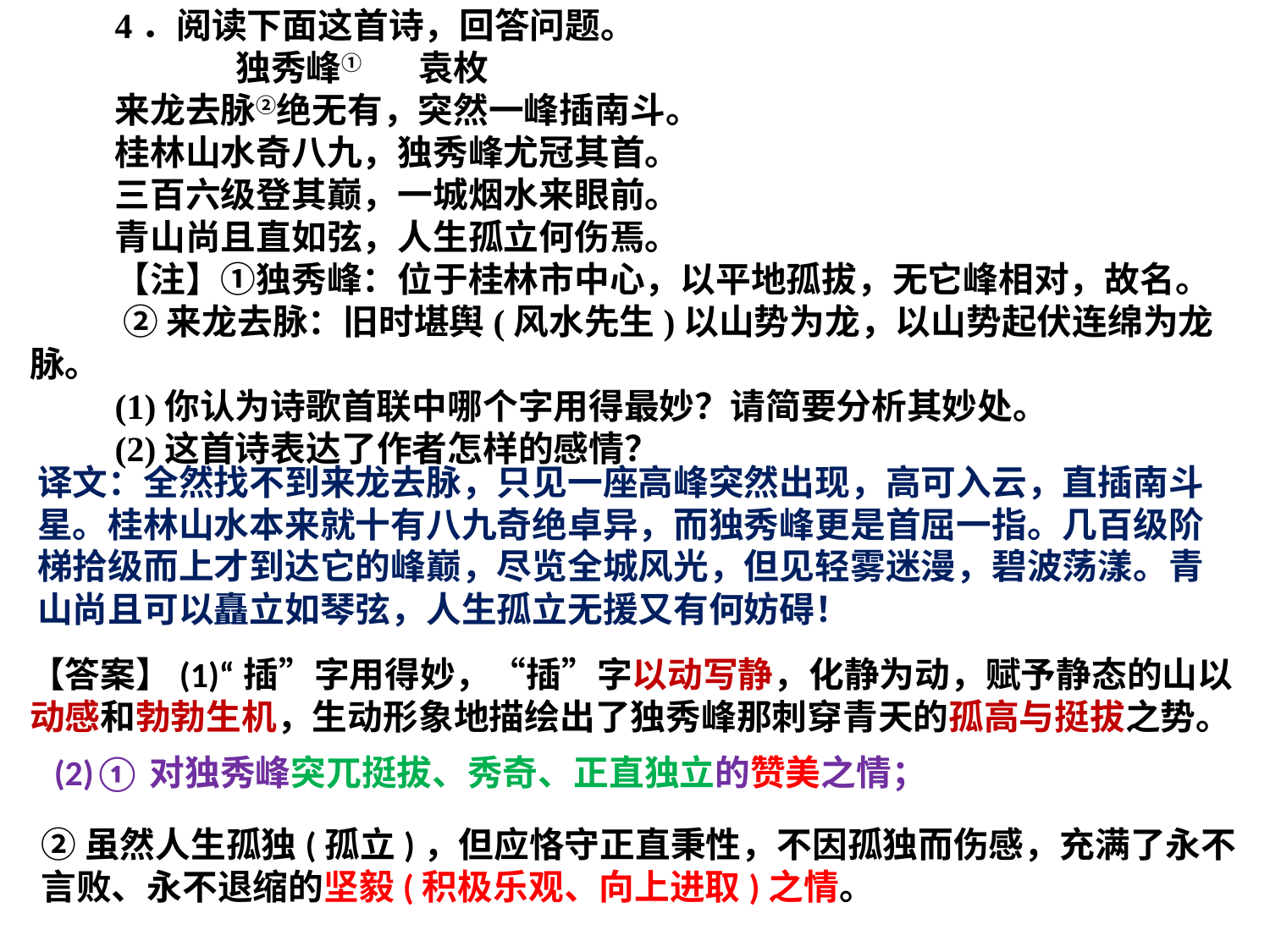

4．阅读下面这首诗，回答问题。
              独秀峰①            袁枚
来龙去脉②绝无有，突然一峰插南斗。
桂林山水奇八九，独秀峰尤冠其首。
三百六级登其巅，一城烟水来眼前。
青山尚且直如弦，人生孤立何伤焉。
【注】①独秀峰：位于桂林市中心，以平地孤拔，无它峰相对，故名。
 ②来龙去脉：旧时堪舆(风水先生)以山势为龙，以山势起伏连绵为龙脉。
(1)你认为诗歌首联中哪个字用得最妙？请简要分析其妙处。
(2)这首诗表达了作者怎样的感情？
译文：全然找不到来龙去脉，只见一座高峰突然出现，高可入云，直插南斗星。桂林山水本来就十有八九奇绝卓异，而独秀峰更是首屈一指。几百级阶梯拾级而上才到达它的峰巅，尽览全城风光，但见轻雾迷漫，碧波荡漾。青山尚且可以矗立如琴弦，人生孤立无援又有何妨碍！
【答案】(1)“插”字用得妙，“插”字以动写静，化静为动，赋予静态的山以动感和勃勃生机，生动形象地描绘出了独秀峰那刺穿青天的孤高与挺拔之势。
(2)①对独秀峰突兀挺拔、秀奇、正直独立的赞美之情；
②虽然人生孤独(孤立)，但应恪守正直秉性，不因孤独而伤感，充满了永不言败、永不退缩的坚毅(积极乐观、向上进取)之情。